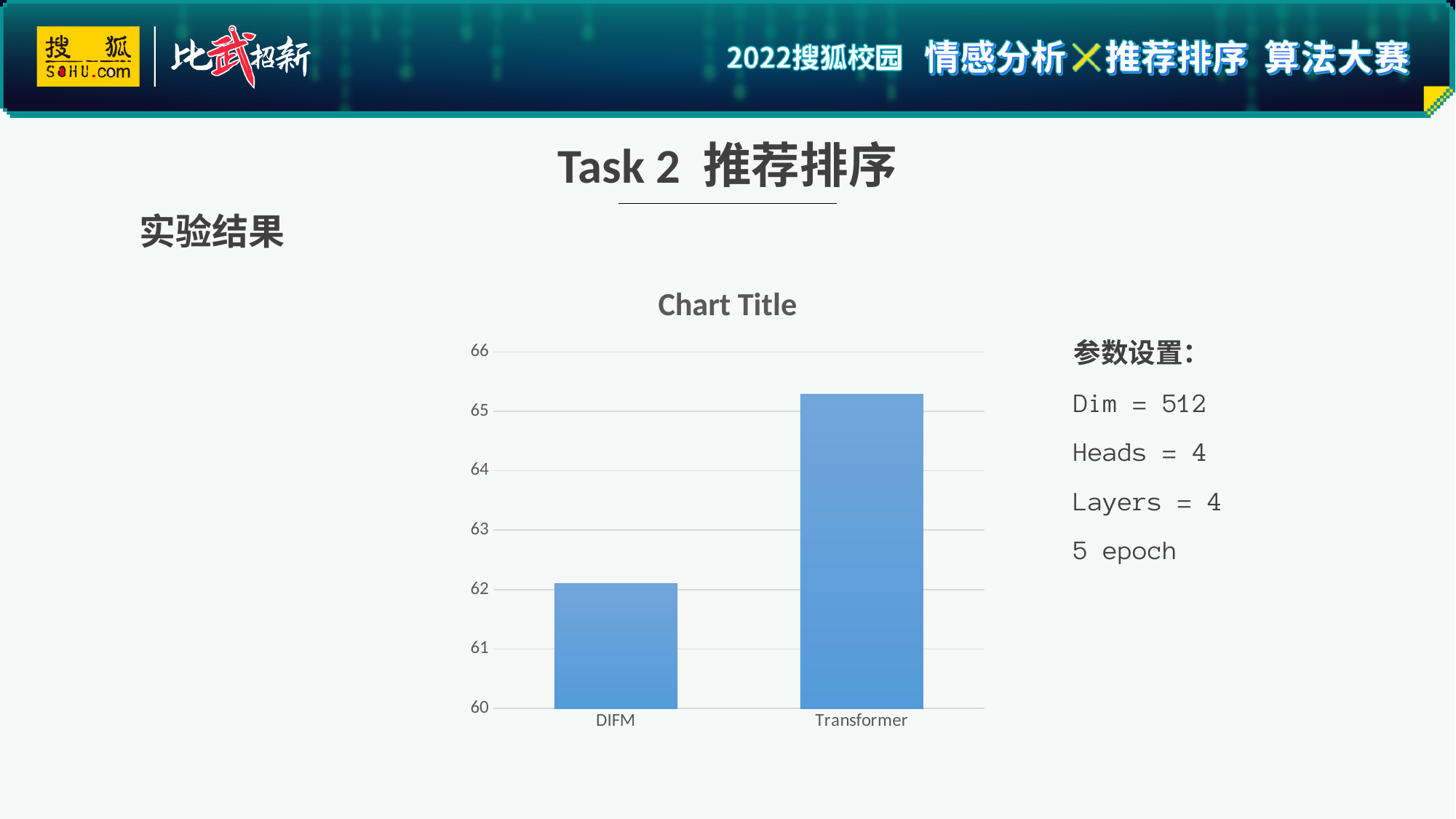

Task 2 推荐排序
实验结果

[unsupported chart]

参数设置：
Dim = 512
Heads = 4
Layers = 4
5 epoch